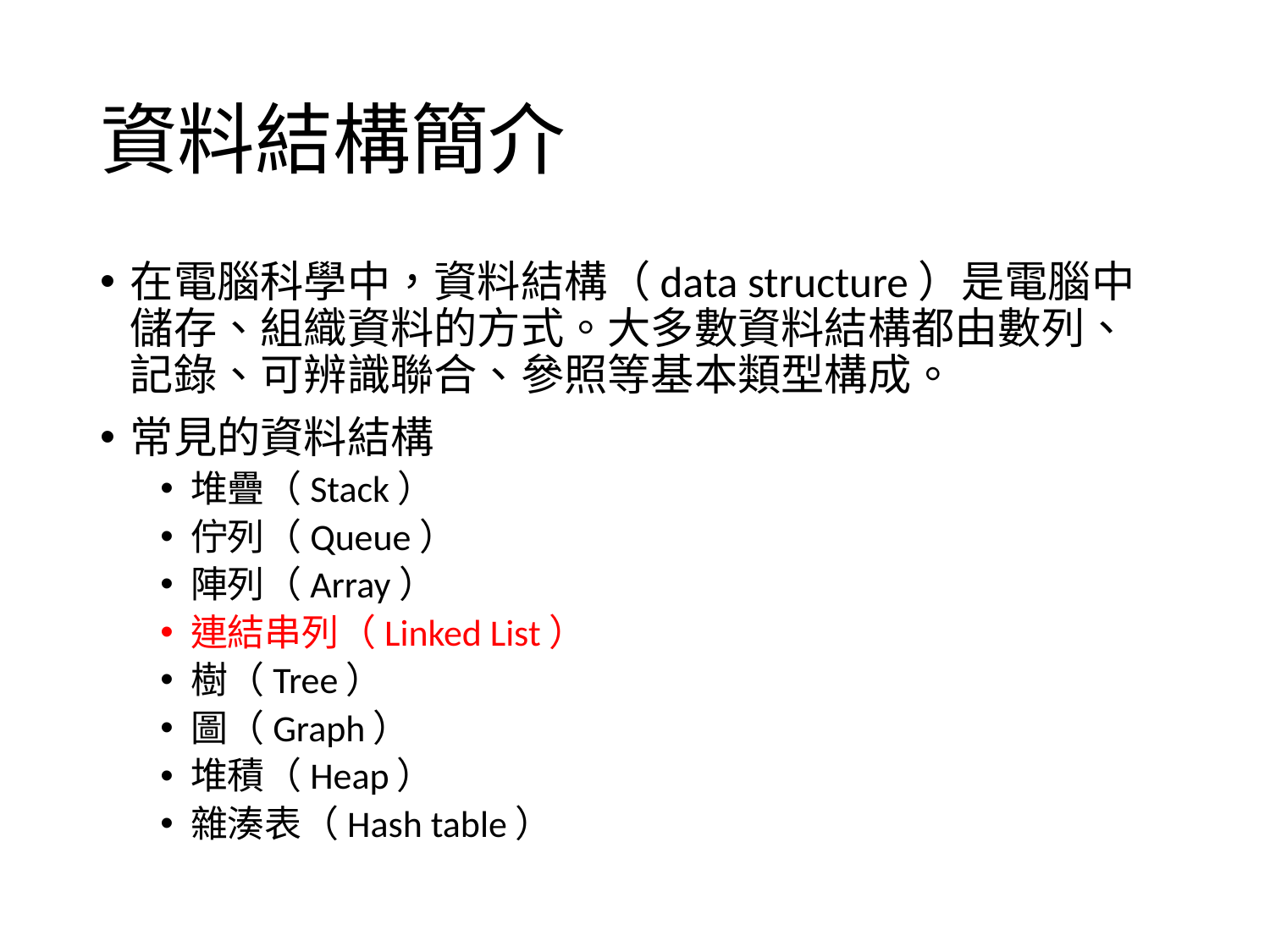

# 資料結構簡介
在電腦科學中，資料結構（data structure）是電腦中儲存、組織資料的方式。大多數資料結構都由數列、記錄、可辨識聯合、參照等基本類型構成。
常見的資料結構
堆疊（Stack）
佇列（Queue）
陣列（Array）
連結串列（Linked List）
樹（Tree）
圖（Graph）
堆積（Heap）
雜湊表（Hash table）